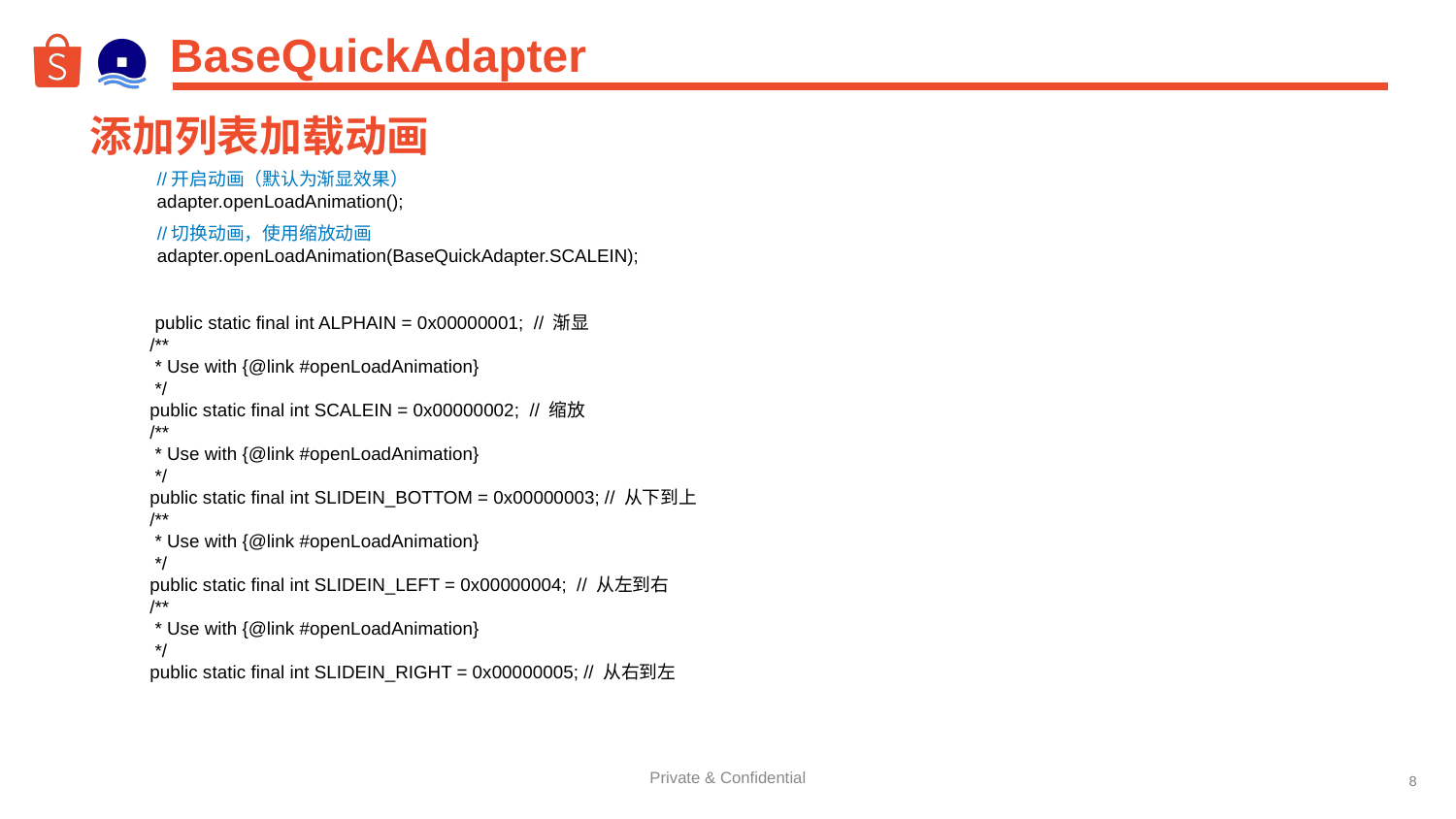

BaseQuickAdapter
添加列表加载动画
//开启动画（默认为渐显效果）
adapter.openLoadAnimation();
//切换动画，使用缩放动画
adapter.openLoadAnimation(BaseQuickAdapter.SCALEIN);
     public static final int ALPHAIN = 0x00000001;  // 渐显
    /**
     * Use with {@link #openLoadAnimation}
     */
    public static final int SCALEIN = 0x00000002;  // 缩放
    /**
     * Use with {@link #openLoadAnimation}
     */
    public static final int SLIDEIN_BOTTOM = 0x00000003; // 从下到上
    /**
     * Use with {@link #openLoadAnimation}
     */
    public static final int SLIDEIN_LEFT = 0x00000004;  // 从左到右
    /**
     * Use with {@link #openLoadAnimation}
     */
    public static final int SLIDEIN_RIGHT = 0x00000005; // 从右到左